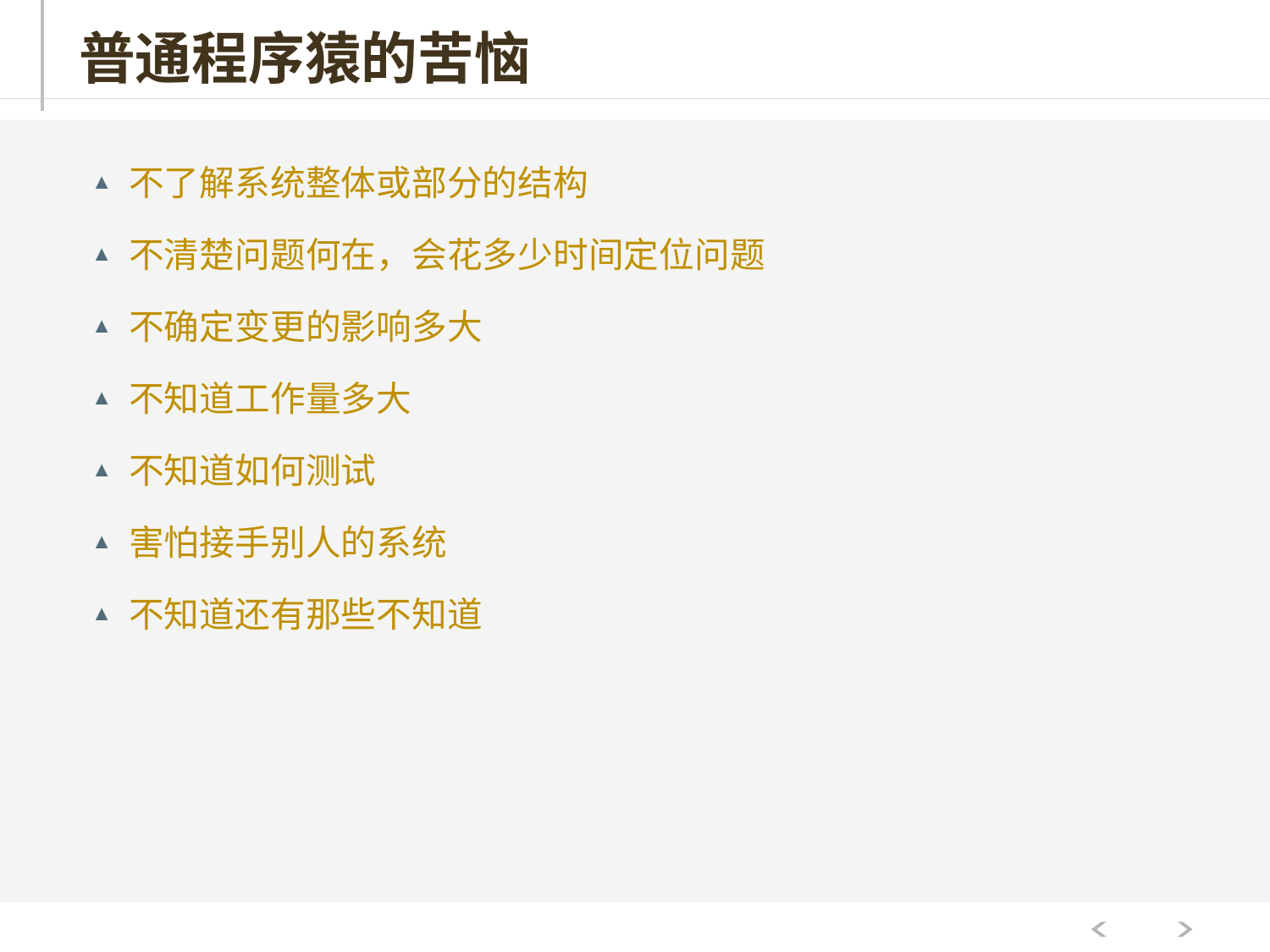

# 普通程序猿的苦恼
不了解系统整体或部分的结构
不清楚问题何在，会花多少时间定位问题
不确定变更的影响多大
不知道工作量多大
不知道如何测试
害怕接手别人的系统
不知道还有那些不知道